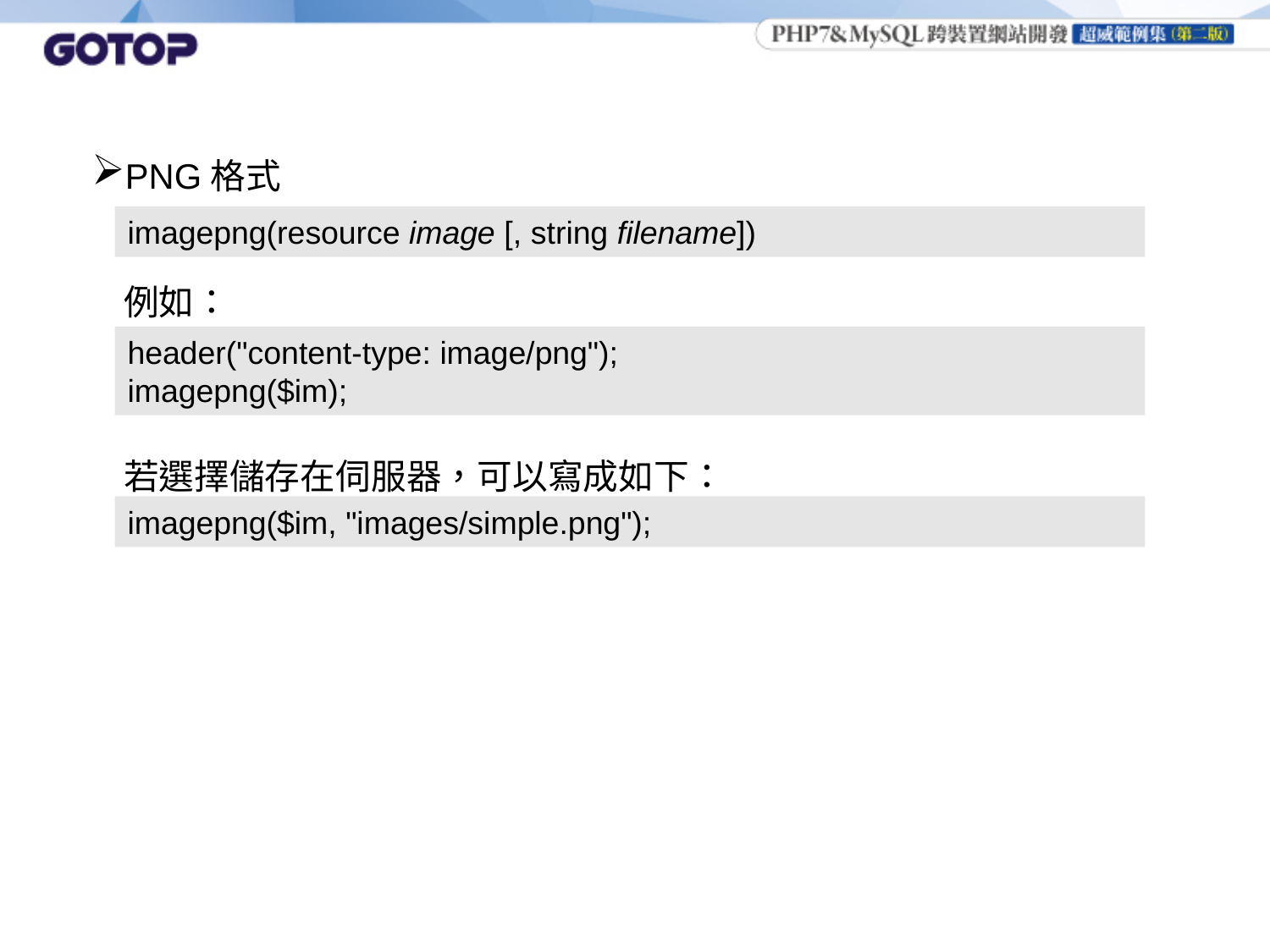

PNG格式

	例如：

	若選擇儲存在伺服器，可以寫成如下：

imagepng(resource image [, string filename])
header("content-type: image/png");
imagepng($im);
imagepng($im, "images/simple.png");